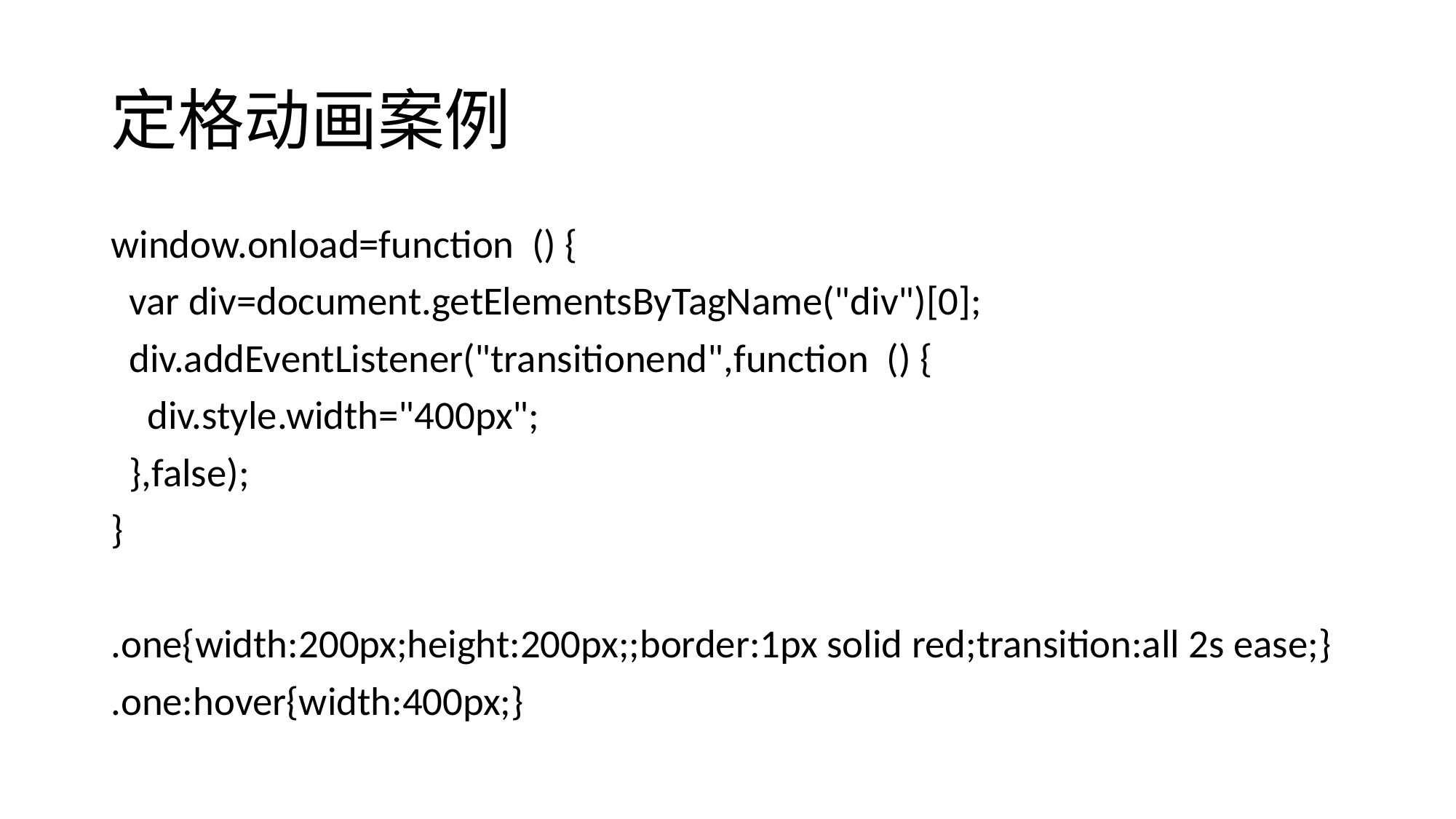

# 定格动画案例
window.onload=function  () {
  var div=document.getElementsByTagName("div")[0];
  div.addEventListener("transitionend",function  () {
    div.style.width="400px";
  },false);
}

.one{width:200px;height:200px;;border:1px solid red;transition:all 2s ease;}
.one:hover{width:400px;}